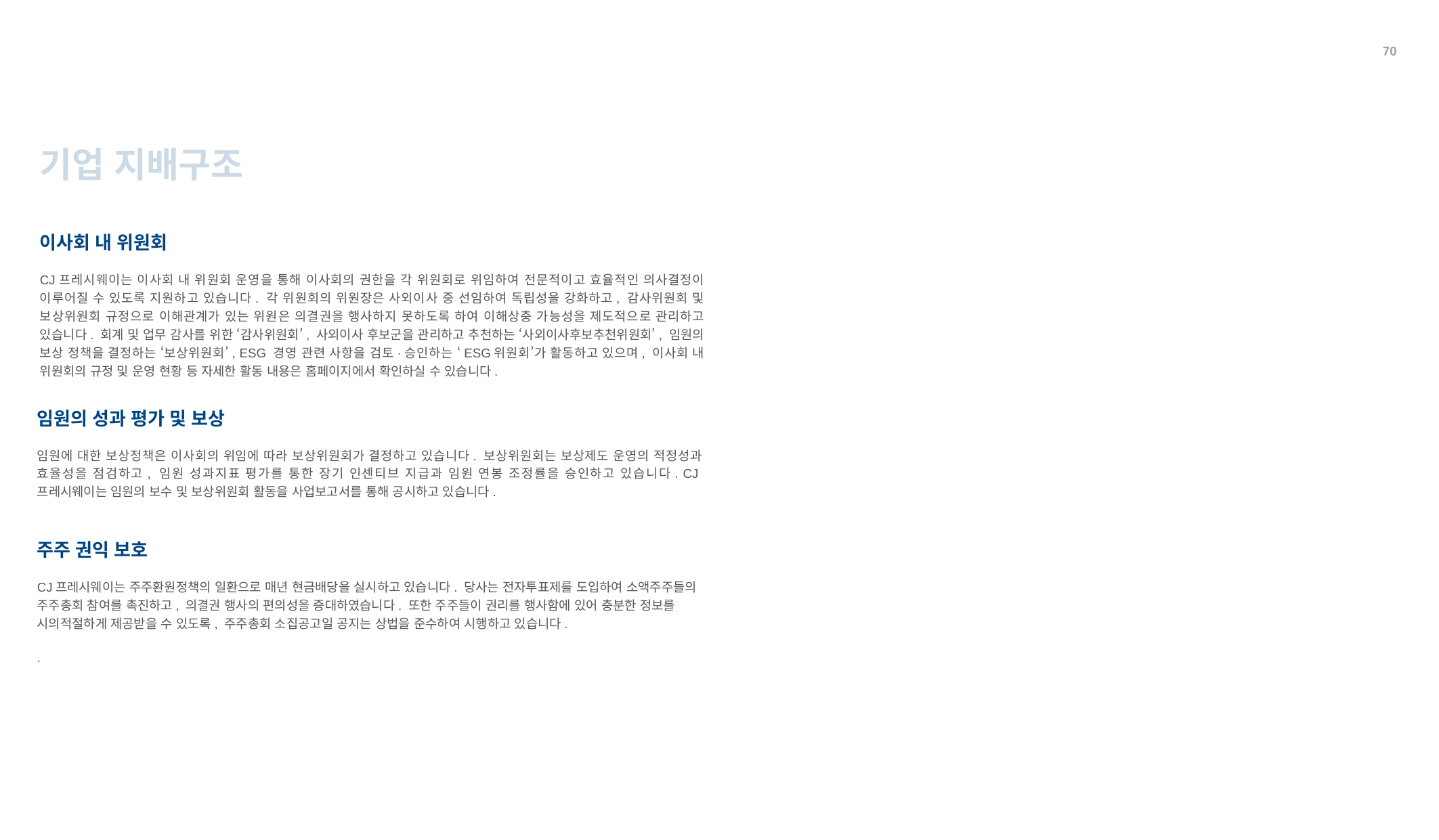

70
기업 지배구조
이사회 내 위원회
CJ프레시웨이는 이사회 내 위원회 운영을 통해 이사회의 권한을 각 위원회로 위임하여 전문적이고 효율적인 의사결정이 이루어질 수 있도록 지원하고 있습니다. 각 위원회의 위원장은 사외이사 중 선임하여 독립성을 강화하고, 감사위원회 및 보상위원회 규정으로 이해관계가 있는 위원은 의결권을 행사하지 못하도록 하여 이해상충 가능성을 제도적으로 관리하고 있습니다. 회계 및 업무 감사를 위한 ‘감사위원회’, 사외이사 후보군을 관리하고 추천하는 ‘사외이사후보추천위원회’, 임원의 보상 정책을 결정하는 ‘보상위원회’, ESG 경영 관련 사항을 검토·승인하는 ‘ESG위원회’가 활동하고 있으며, 이사회 내 위원회의 규정 및 운영 현황 등 자세한 활동 내용은 홈페이지에서 확인하실 수 있습니다.
임원의 성과 평가 및 보상
임원에 대한 보상정책은 이사회의 위임에 따라 보상위원회가 결정하고 있습니다. 보상위원회는 보상제도 운영의 적정성과 효율성을 점검하고, 임원 성과지표 평가를 통한 장기 인센티브 지급과 임원 연봉 조정률을 승인하고 있습니다. CJ프레시웨이는 임원의 보수 및 보상위원회 활동을 사업보고서를 통해 공시하고 있습니다.
주주 권익 보호
CJ프레시웨이는 주주환원정책의 일환으로 매년 현금배당을 실시하고 있습니다. 당사는 전자투표제를 도입하여 소액주주들의 주주총회 참여를 촉진하고, 의결권 행사의 편의성을 증대하였습니다. 또한 주주들이 권리를 행사함에 있어 충분한 정보를 시의적절하게 제공받을 수 있도록, 주주총회 소집공고일 공지는 상법을 준수하여 시행하고 있습니다.
.